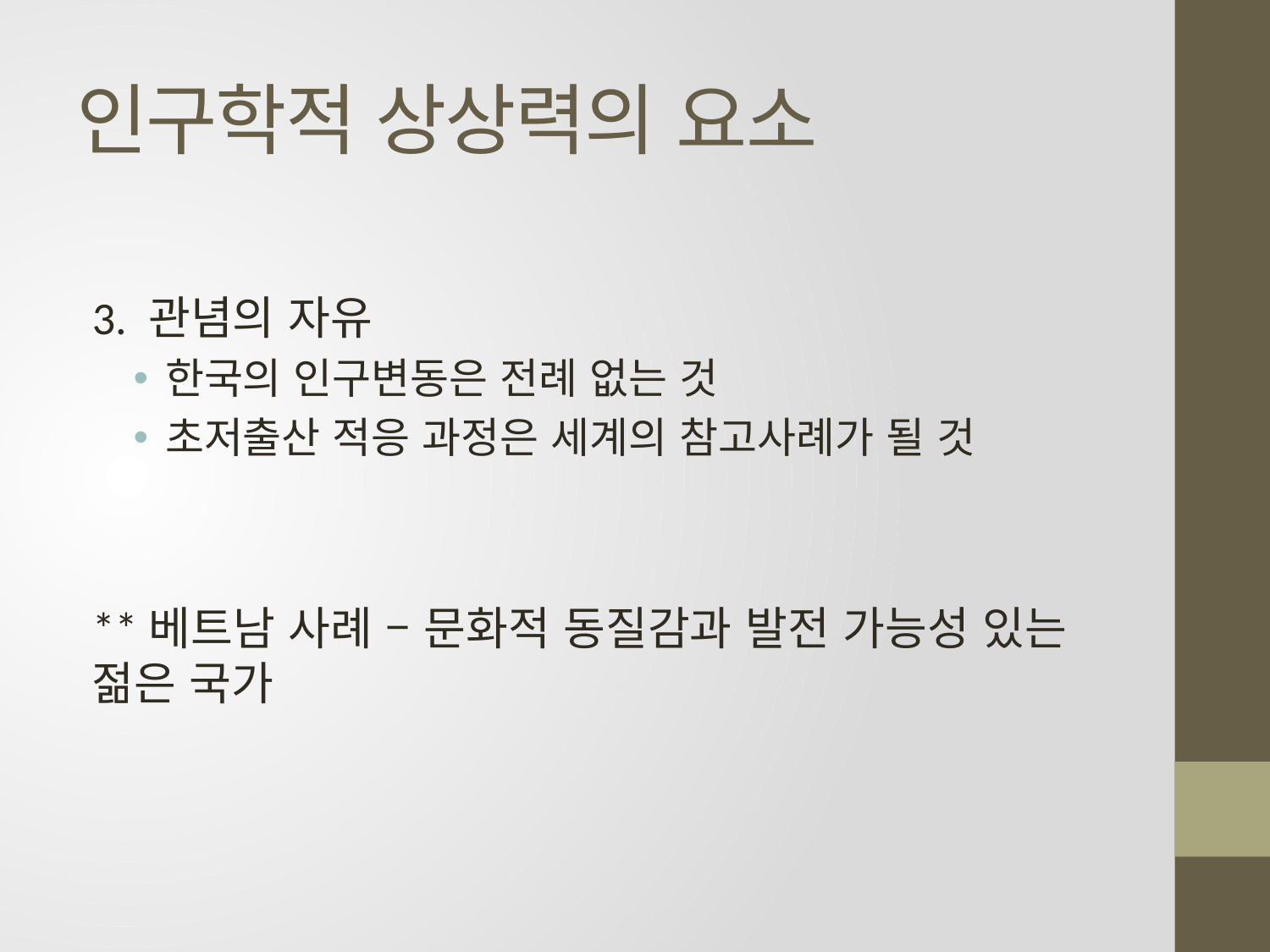

# 인구학적 상상력의 요소

3. 관념의 자유
한국의 인구변동은 전례 없는 것
초저출산 적응 과정은 세계의 참고사례가 될 것

**베트남 사례 – 문화적 동질감과 발전 가능성 있는 젊은 국가